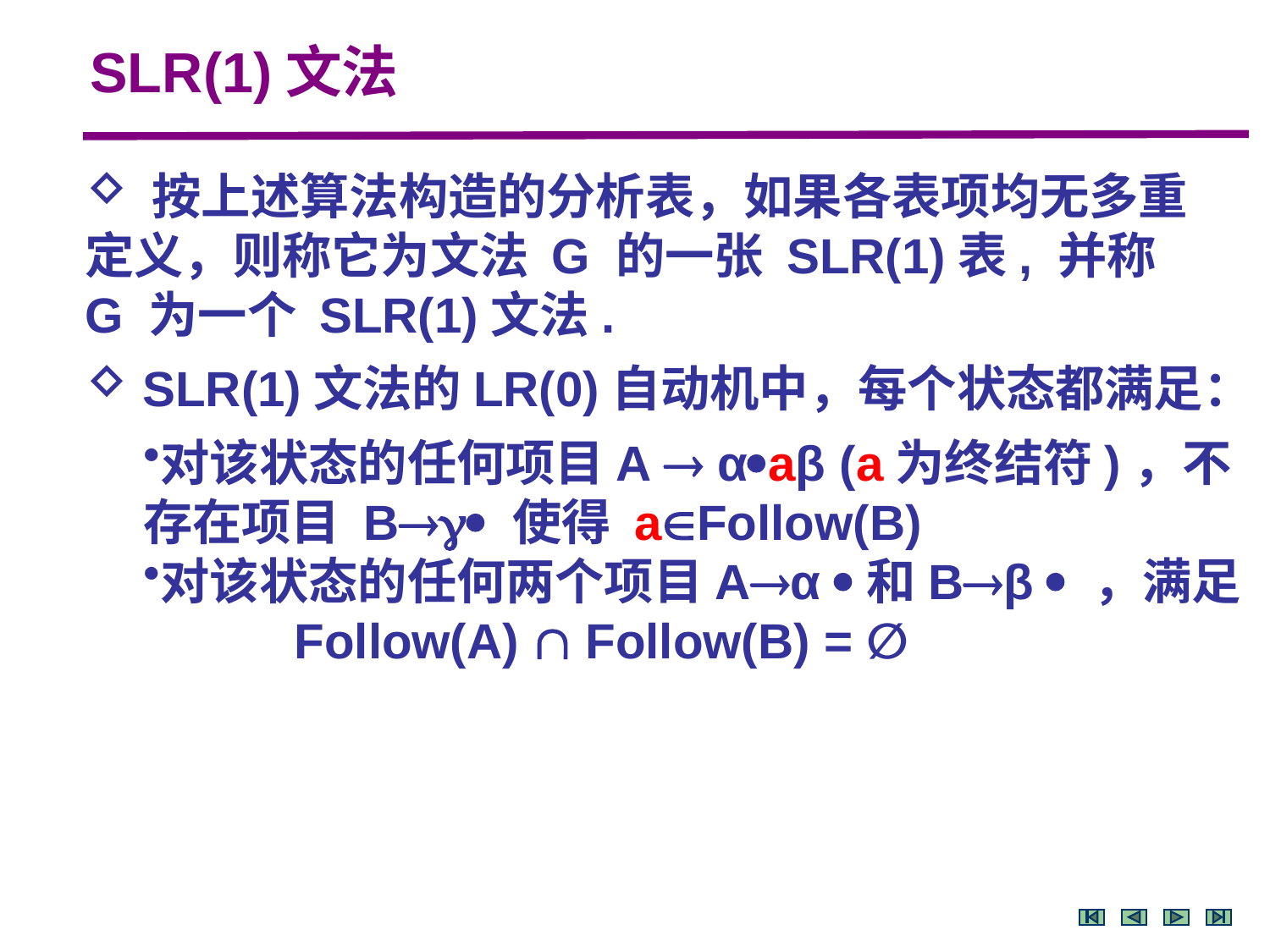

SLR(1)文法
 按上述算法构造的分析表，如果各表项均无多重定义，则称它为文法 G 的一张 SLR(1)表, 并称 G 为一个 SLR(1)文法.
 SLR(1)文法的LR(0)自动机中，每个状态都满足：

对该状态的任何项目A → α•aβ (a为终结符)，不存在项目 B→γ• 使得 a∈Follow(B)
对该状态的任何两个项目A→α •和B→β • ，满足
           Follow(A) ∩ Follow(B) = ∅